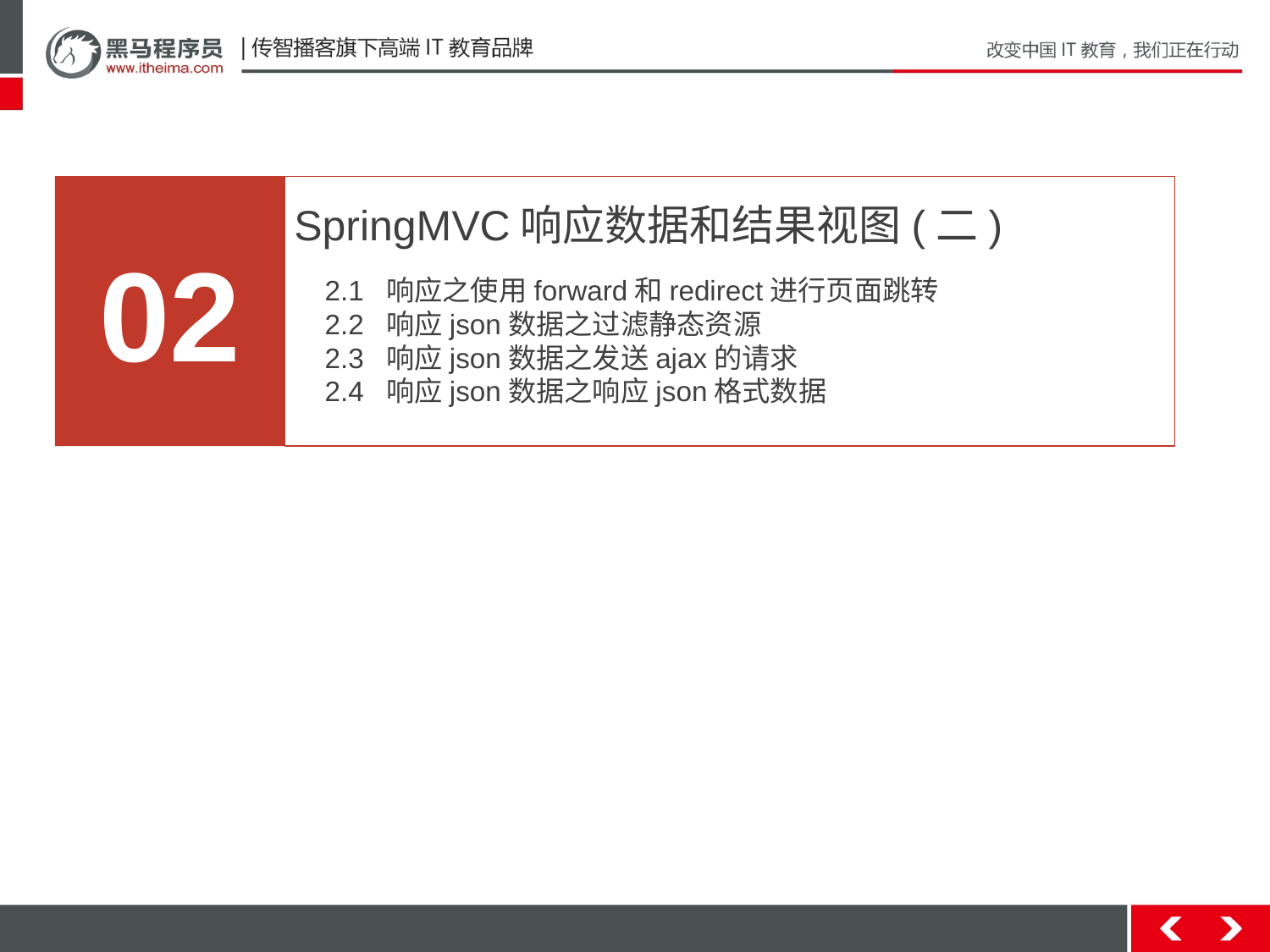

02

SpringMVC响应数据和结果视图(二)
2.1  响应之使用forward和redirect进行页面跳转
2.2  响应json数据之过滤静态资源
2.3  响应json数据之发送ajax的请求
2.4  响应json数据之响应json格式数据